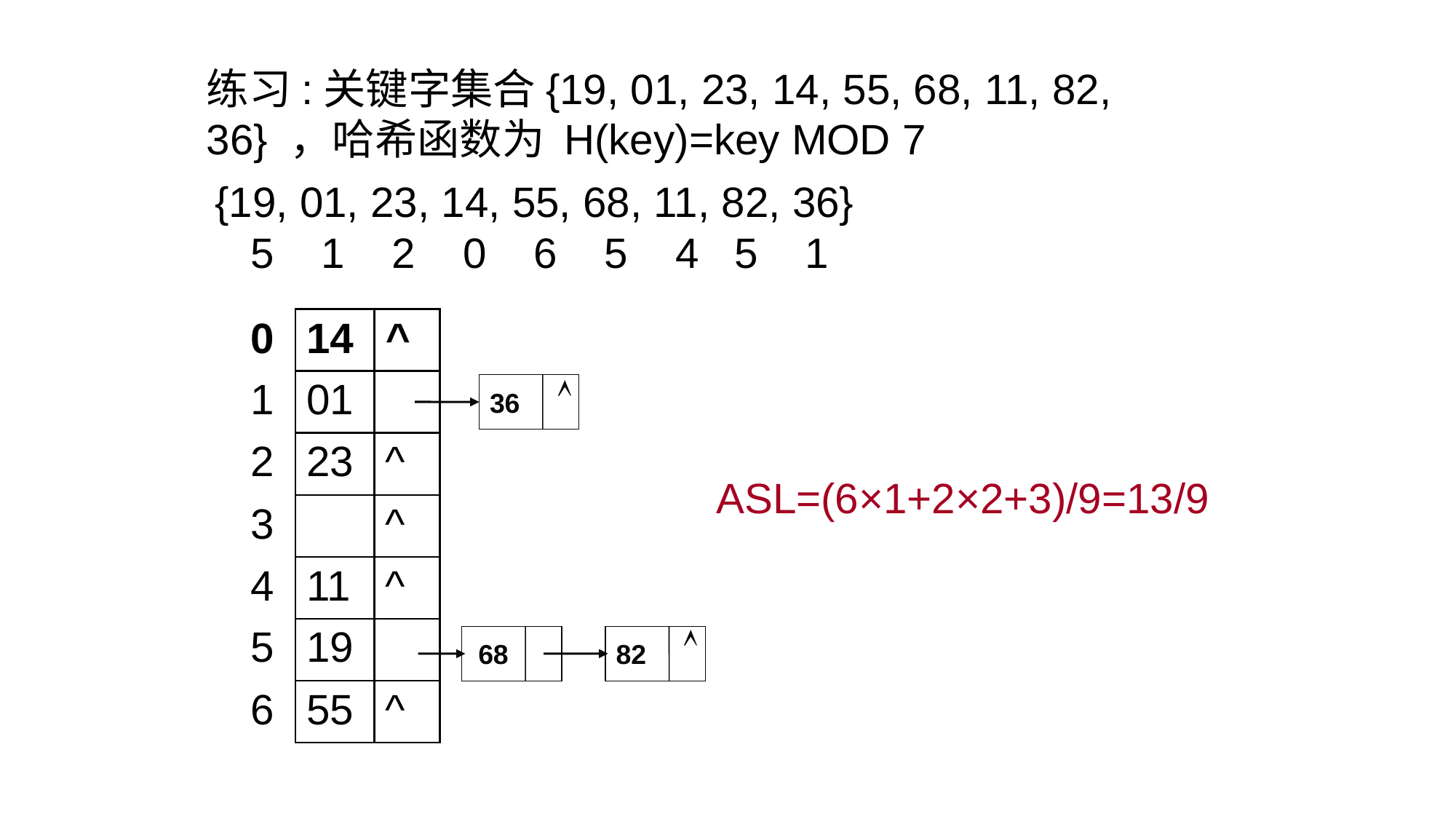

练习:关键字集合{19, 01, 23, 14, 55, 68, 11, 82, 36} ，哈希函数为 H(key)=key MOD 7
{19, 01, 23, 14, 55, 68, 11, 82, 36}
   5    1    2    0    6    5    4   5    1
| 0 | 14 | ^ |
| --- | --- | --- |
| 1 | 01 |  |
| 2 | 23 | ^ |
| 3 |  | ^ |
| 4 | 11 | ^ |
| 5 | 19 |  |
| 6 | 55 | ^ |
∧
36

ASL=(6×1+2×2+3)/9=13/9
∧

82

68